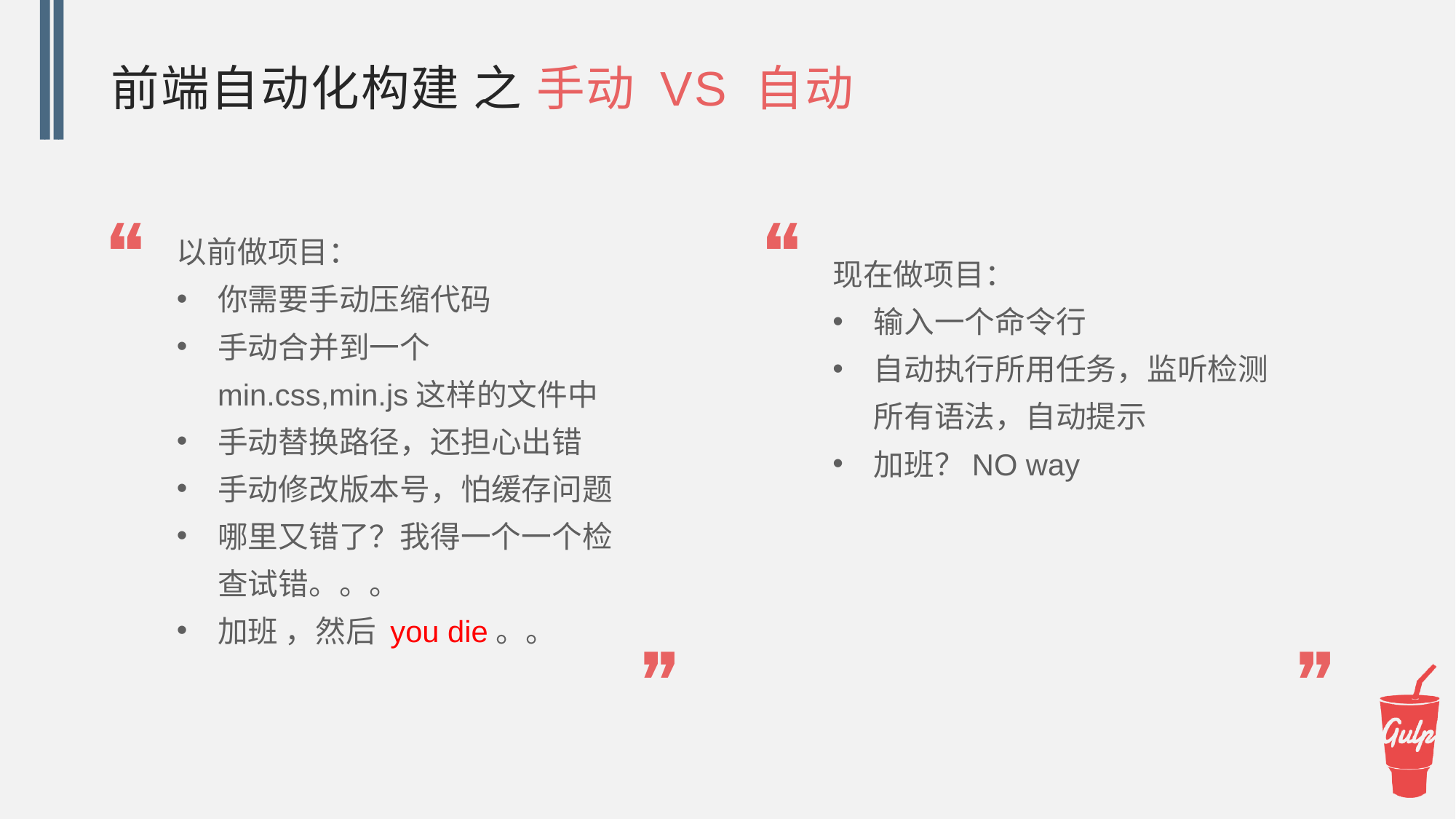

# 前端自动化构建 之 手动 VS 自动
“
“
以前做项目：
你需要手动压缩代码
手动合并到一个min.css,min.js这样的文件中
手动替换路径，还担心出错
手动修改版本号，怕缓存问题
哪里又错了？我得一个一个检查试错。。。
加班 ，然后 you die。。

现在做项目：
输入一个命令行
自动执行所用任务，监听检测所有语法，自动提示
加班？NO way

”
”